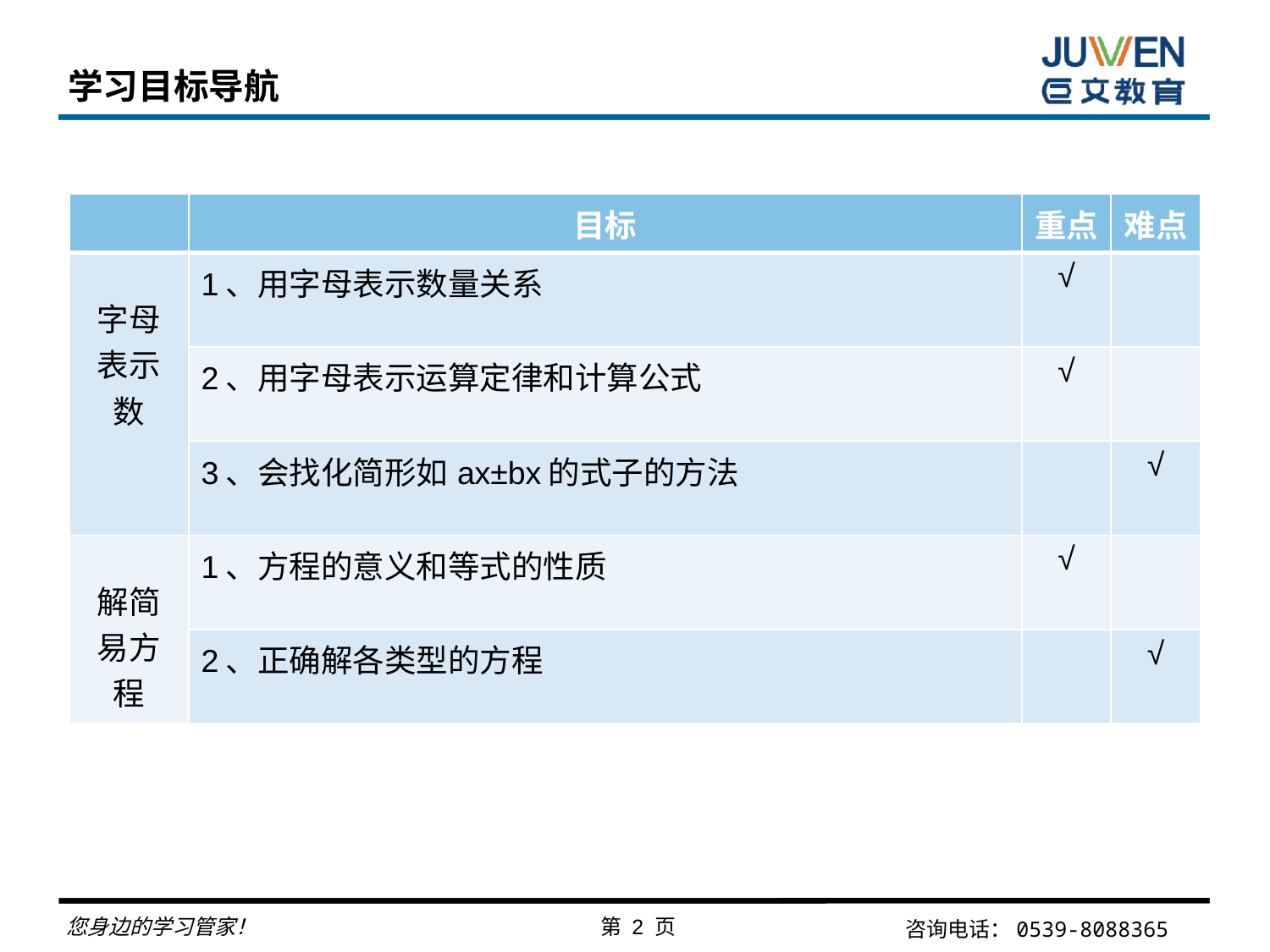

# 学习目标导航
|  | 目标 | 重点 | 难点 |
| --- | --- | --- | --- |
| 字母表示数 | 1、用字母表示数量关系 | √ |  |
|  | 2、用字母表示运算定律和计算公式 | √ |  |
|  | 3、会找化简形如ax±bx的式子的方法 |  | √ |
| 解简易方程 | 1、方程的意义和等式的性质 | √ |  |
|  | 2、正确解各类型的方程 |  | √ |